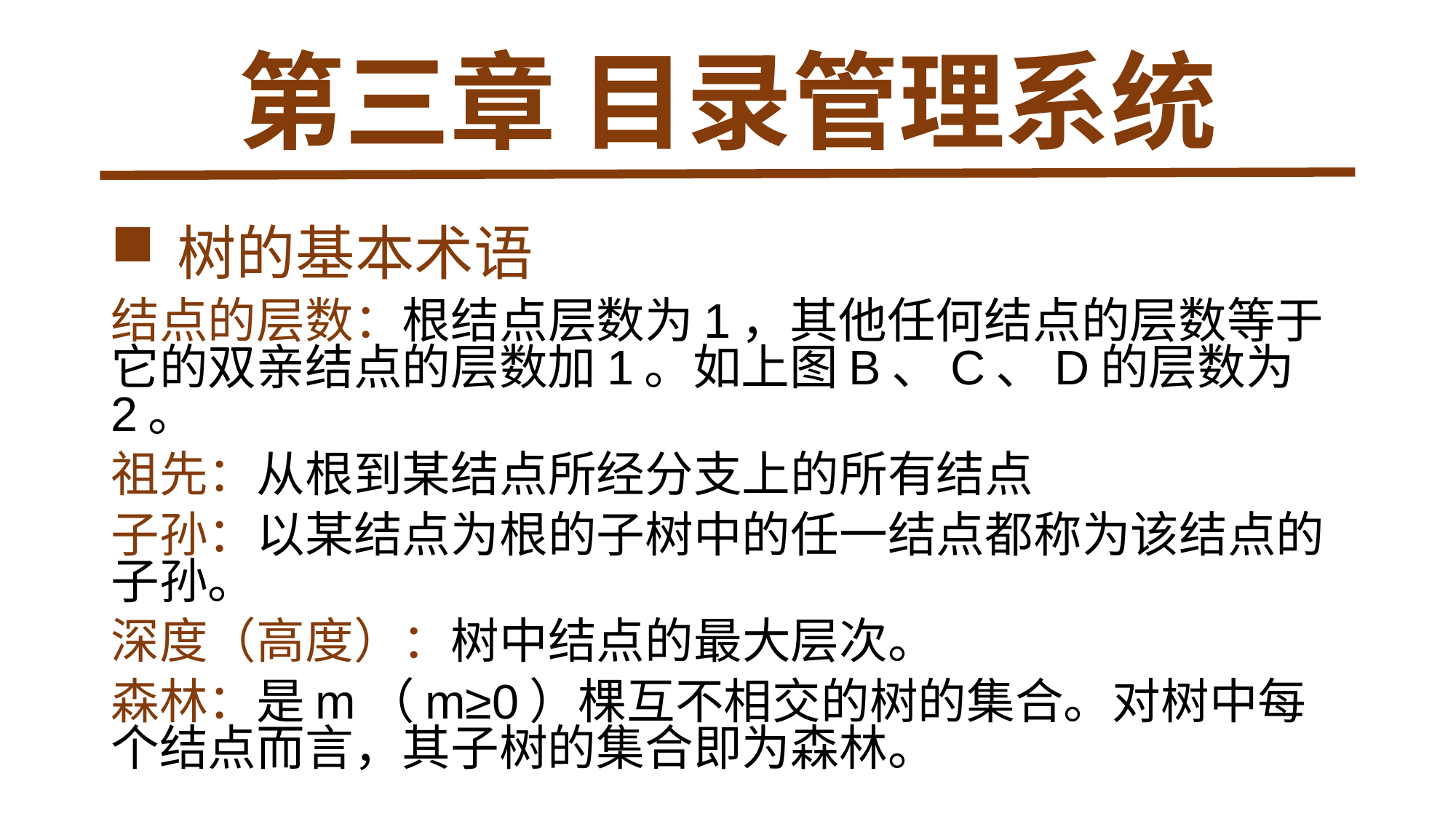

# 第三章 目录管理系统
 树的基本术语
结点的层数：根结点层数为1，其他任何结点的层数等于它的双亲结点的层数加1。如上图B、C、D的层数为2。
祖先：从根到某结点所经分支上的所有结点
子孙：以某结点为根的子树中的任一结点都称为该结点的子孙。
深度（高度）：树中结点的最大层次。
森林：是m（m≥0）棵互不相交的树的集合。对树中每个结点而言，其子树的集合即为森林。